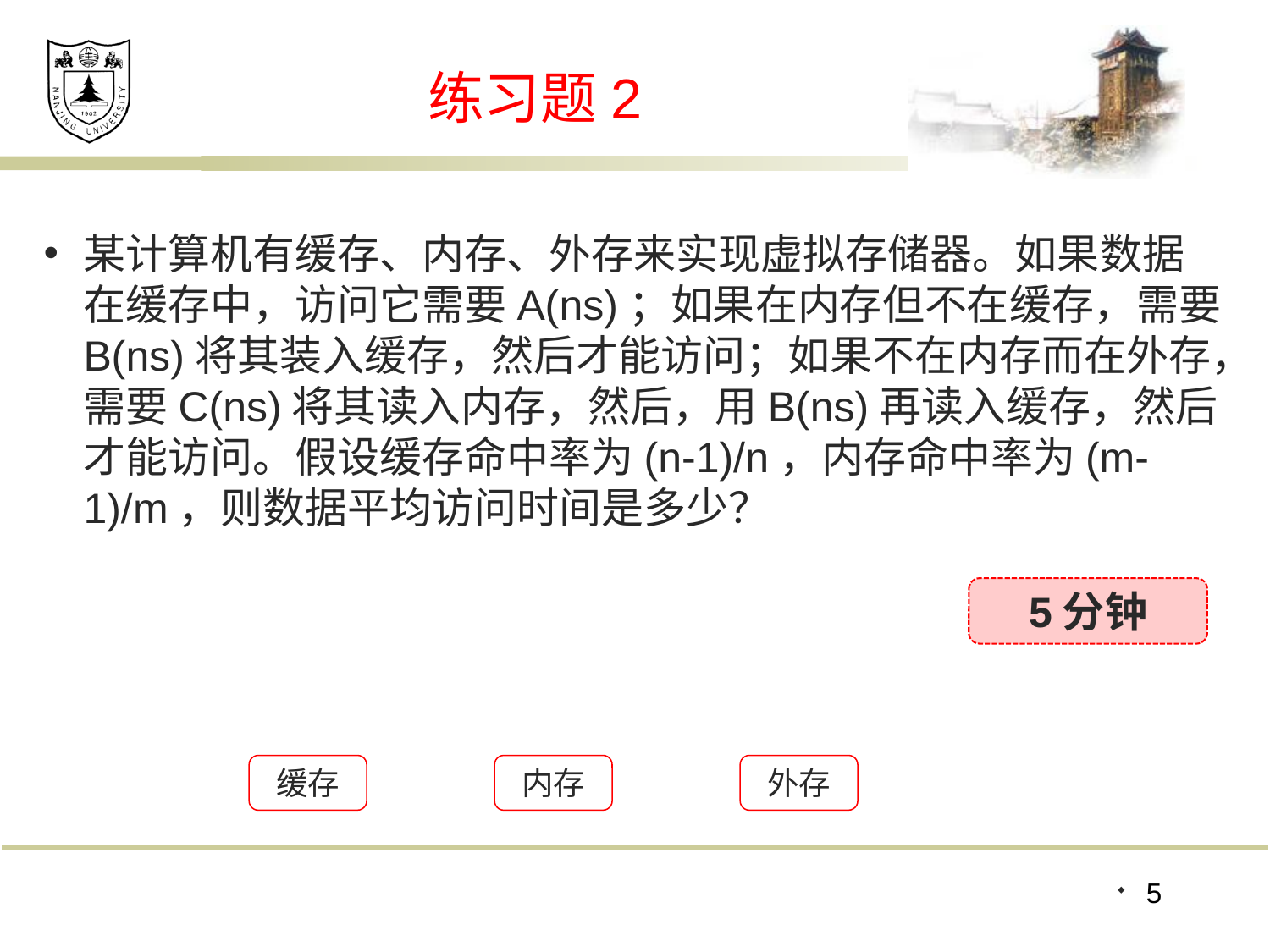

# 练习题2
某计算机有缓存、内存、外存来实现虚拟存储器。如果数据在缓存中，访问它需要A(ns)；如果在内存但不在缓存，需要B(ns)将其装入缓存，然后才能访问；如果不在内存而在外存，需要C(ns)将其读入内存，然后，用B(ns)再读入缓存，然后才能访问。假设缓存命中率为(n-1)/n，内存命中率为(m-1)/m，则数据平均访问时间是多少？

5分钟
外存
缓存
内存
5